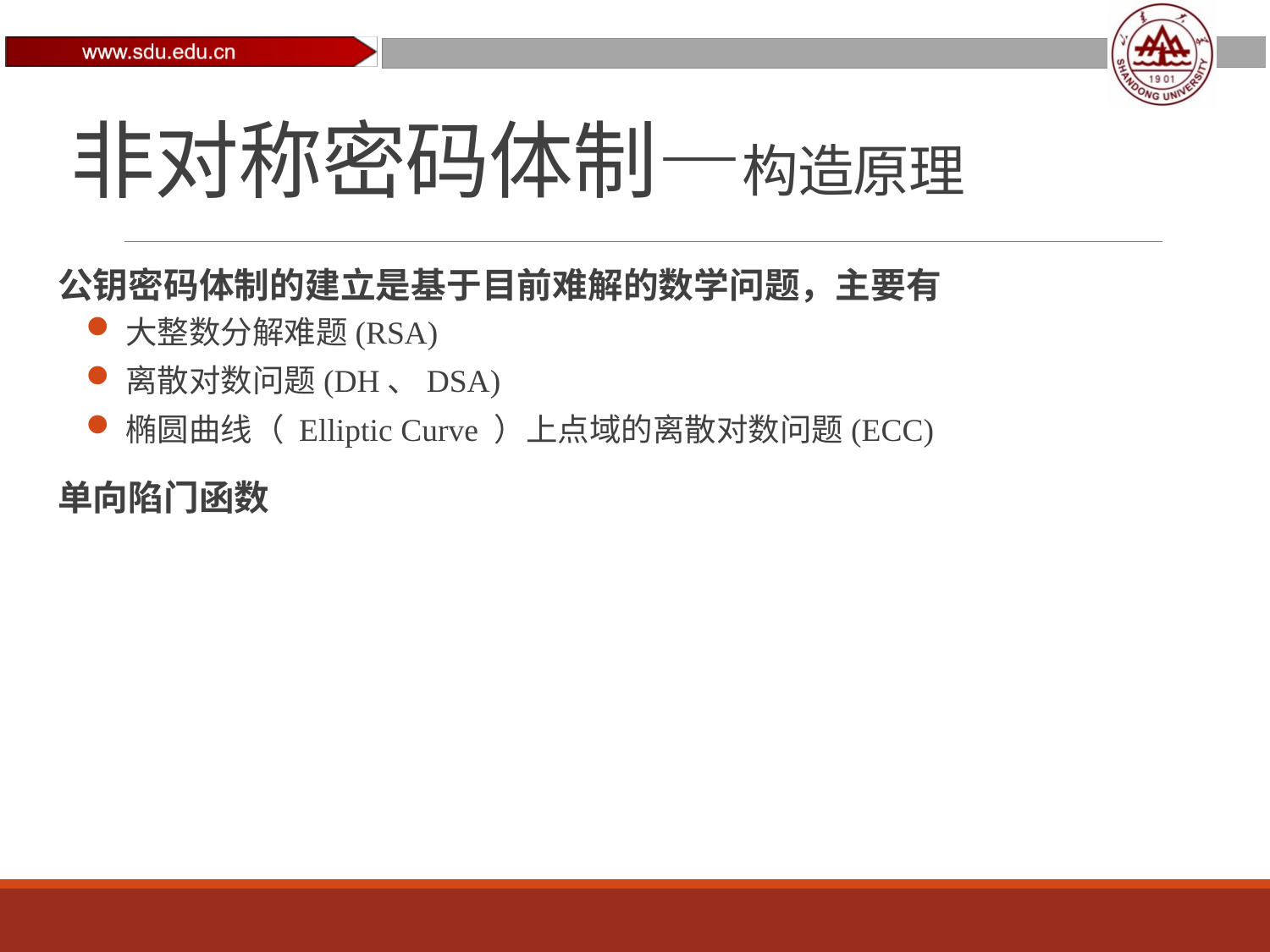

# 非对称密码体制—构造原理
公钥密码体制的建立是基于目前难解的数学问题，主要有
大整数分解难题(RSA)
离散对数问题(DH、DSA)
椭圆曲线（ Elliptic Curve ）上点域的离散对数问题(ECC)
单向陷门函数